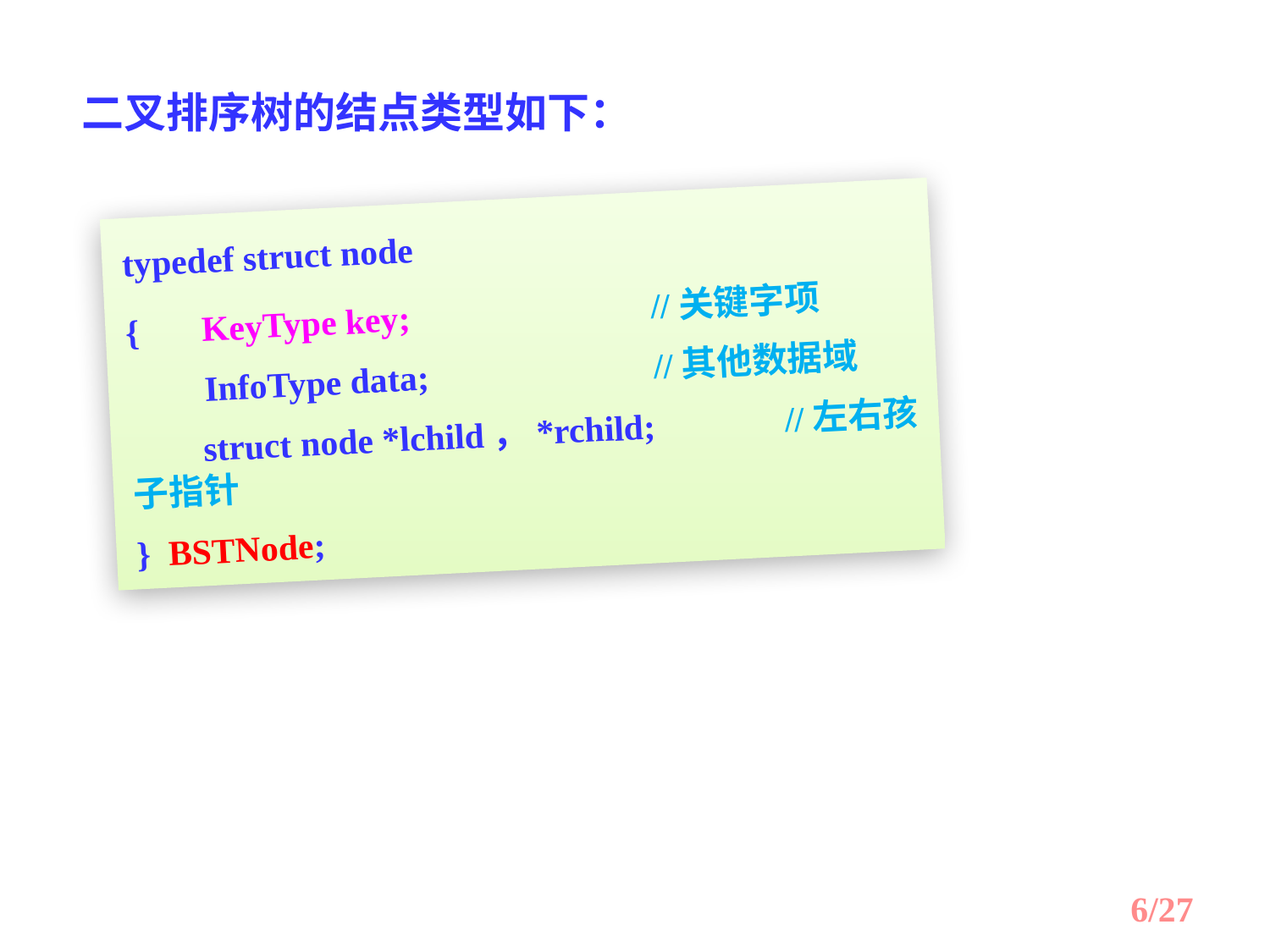

二叉排序树的结点类型如下：
typedef struct node
{       KeyType key;            	  //关键字项
　    InfoType data;          	  //其他数据域
        struct node *lchild，*rchild; 	  //左右孩子指针
}  BSTNode;
6/27